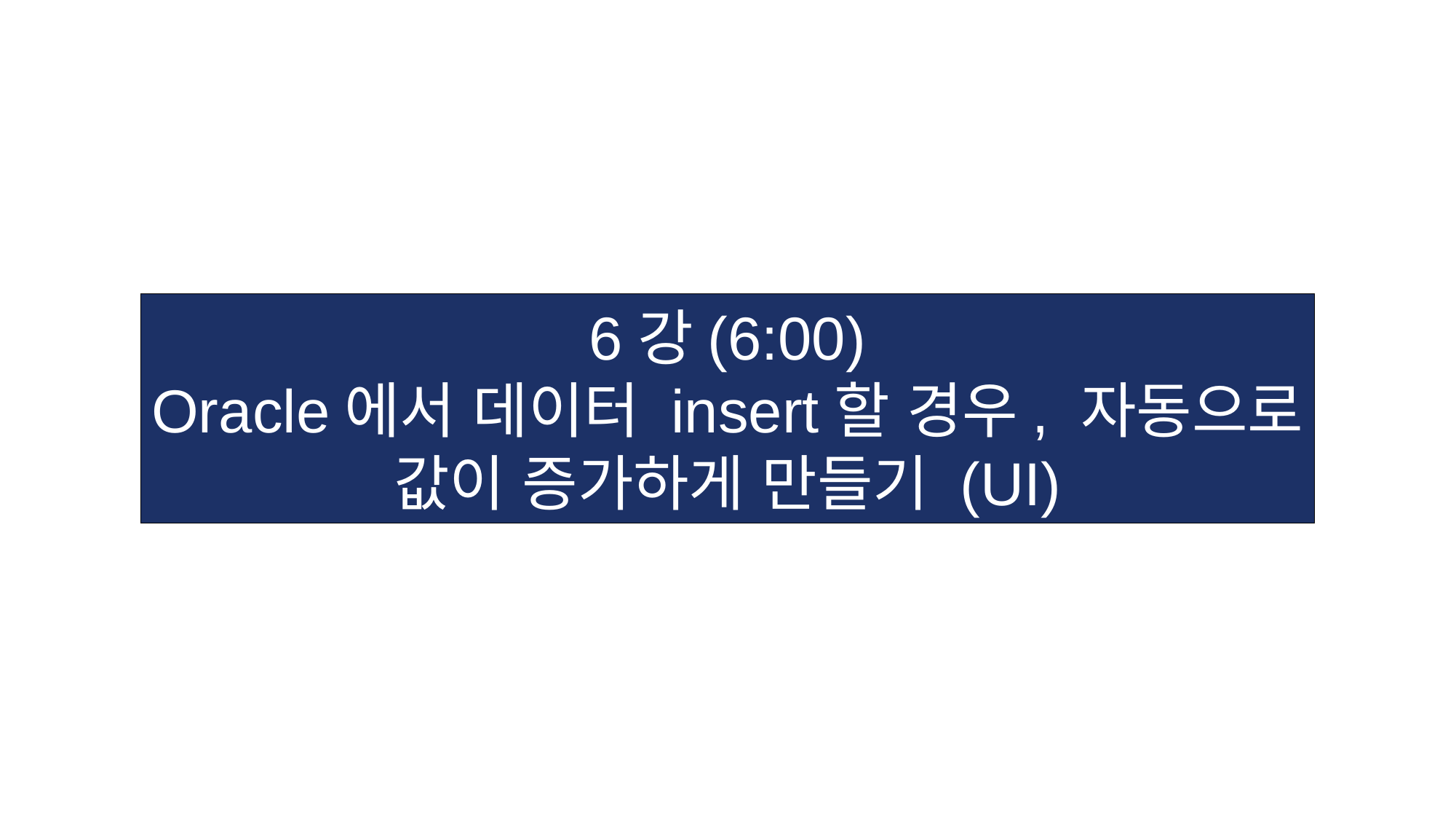

6강(6:00)
Oracle에서 데이터 insert할 경우, 자동으로
값이 증가하게 만들기 (UI)